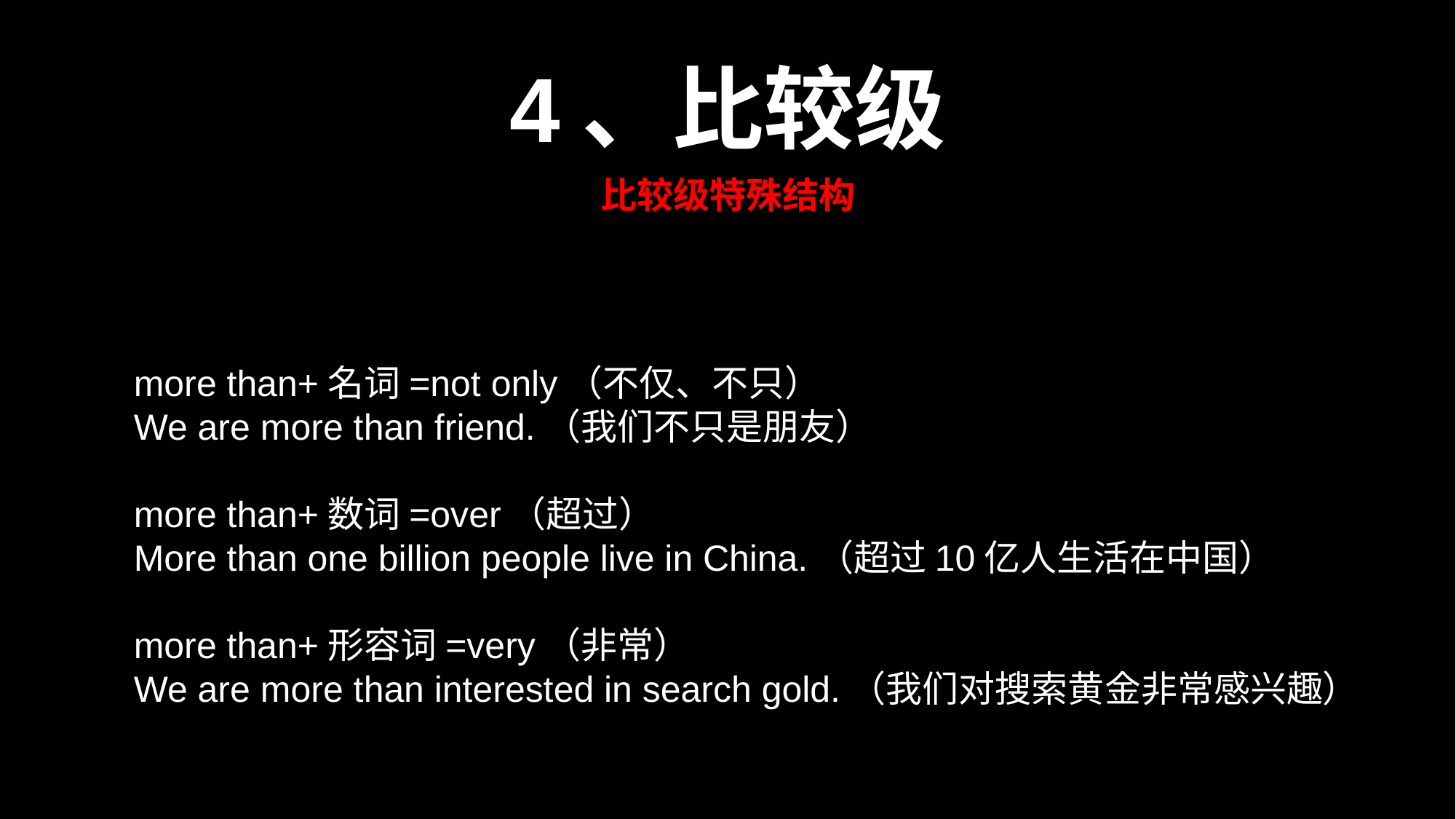

4、比较级
比较级特殊结构
more than+名词=not only（不仅、不只）
We are more than friend.（我们不只是朋友）

more than+数词=over（超过）
More than one billion people live in China.（超过10亿人生活在中国）

more than+形容词=very（非常）
We are more than interested in search gold.（我们对搜索黄金非常感兴趣）